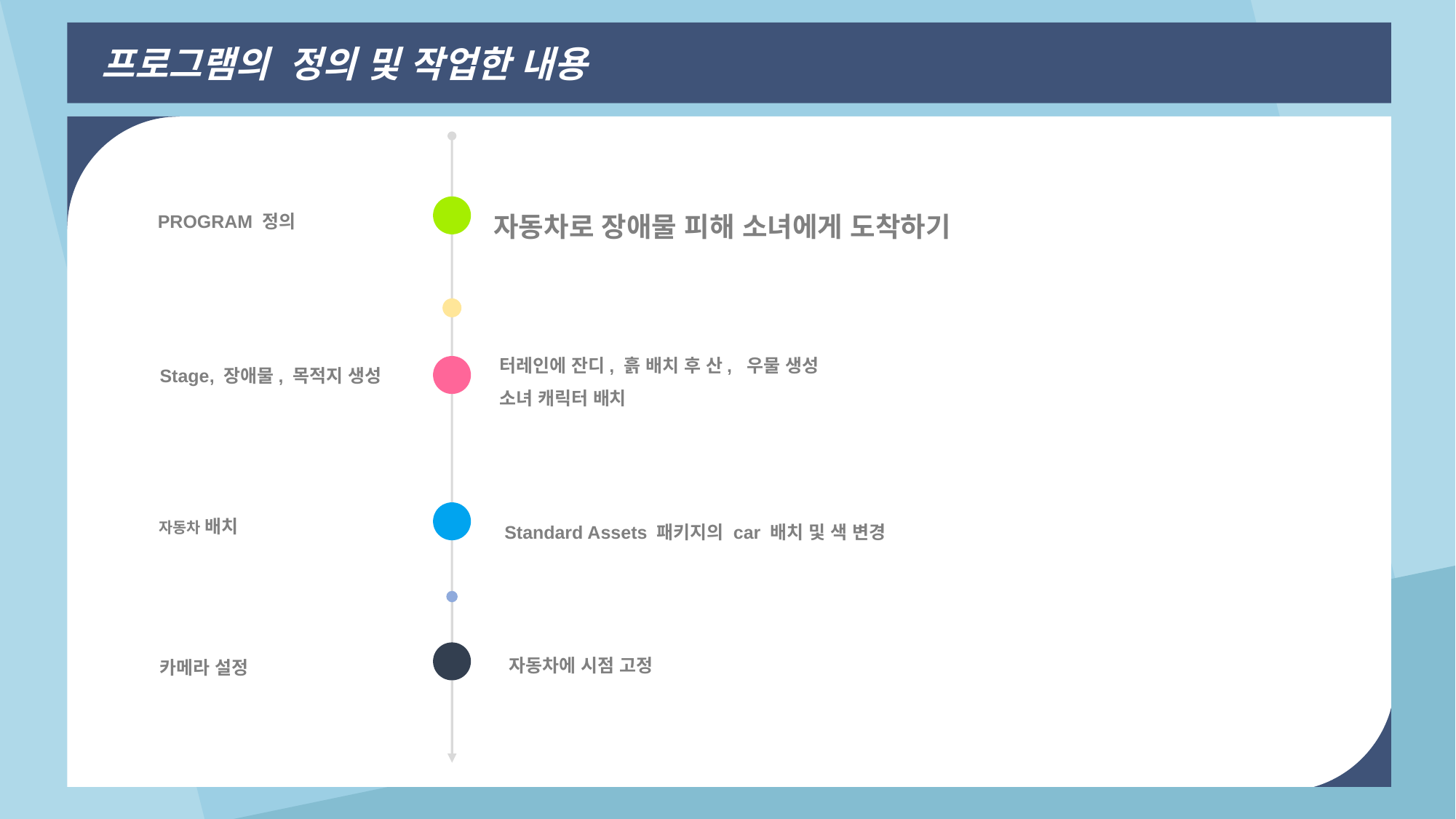

프로그램의  정의 및 작업한 내용

PROGRAM 정의

자동차로 장애물 피해 소녀에게 도착하기
Stage, 장애물, 목적지 생성
터레인에 잔디, 흙 배치 후 산,  우물 생성
소녀 캐릭터 배치
자동차 배치
 Standard Assets 패키지의 car 배치 및 색 변경

카메라 설정
자동차에 시점 고정